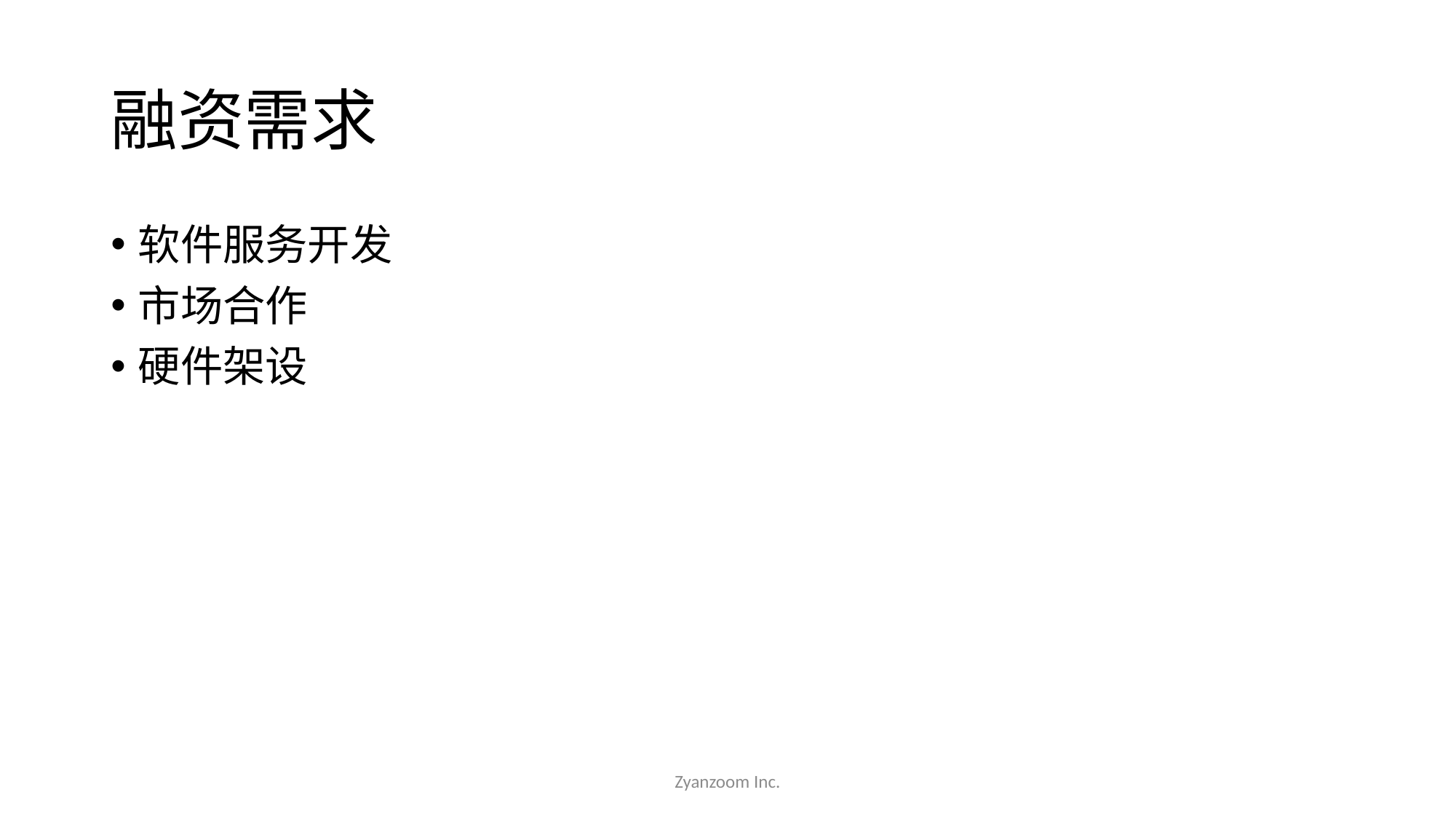

# 融资需求
软件服务开发
市场合作
硬件架设
Zyanzoom Inc.